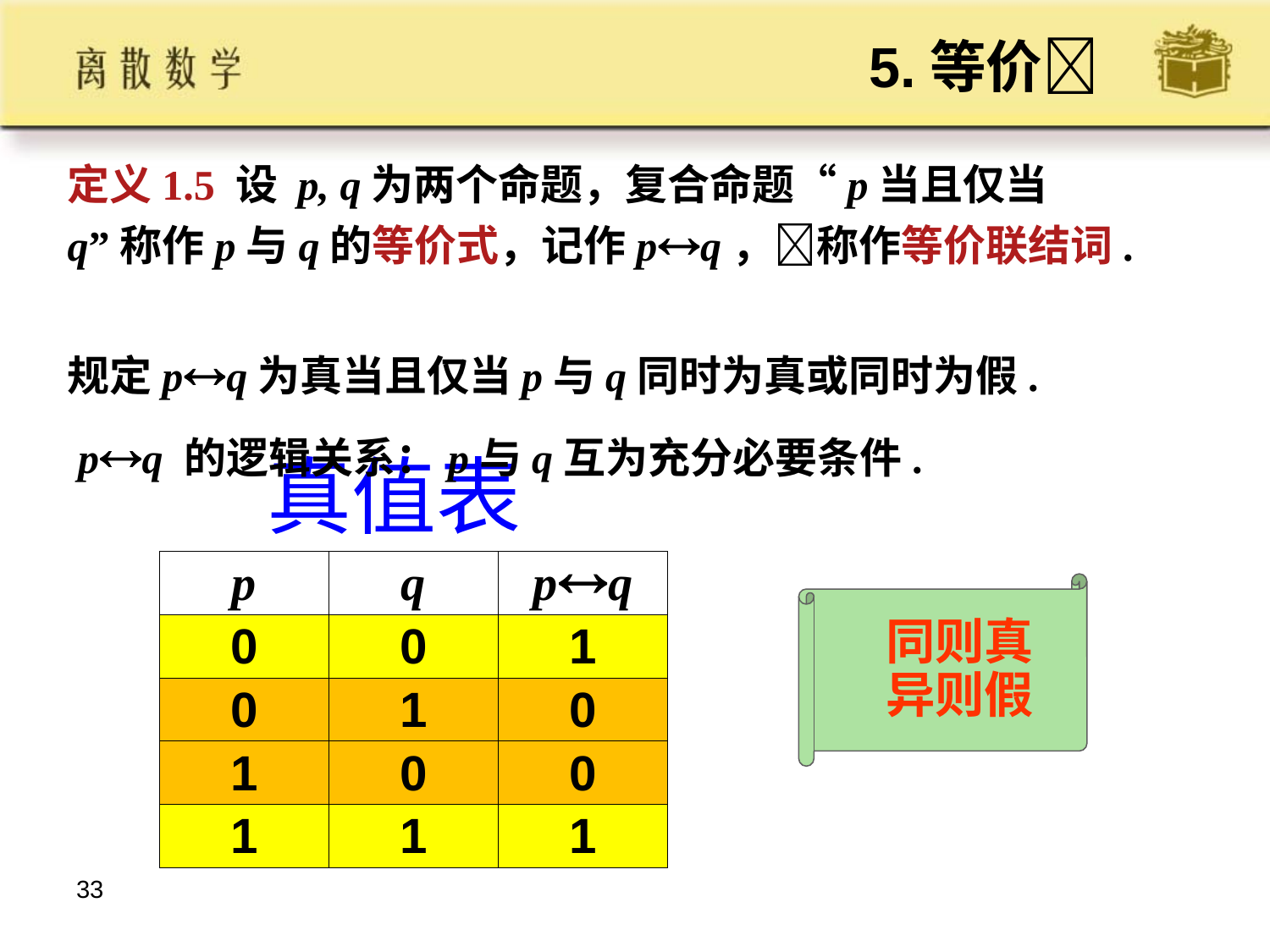

# 5.等价↔
定义1.5 设 p, q为两个命题，复合命题“p当且仅当q”称作p与q的等价式，记作p↔q，↔称作等价联结词.
规定p↔q为真当且仅当p与q同时为真或同时为假.
 p↔q 的逻辑关系：p与q互为充分必要条件.
真值表
| p | q | p↔q |
| --- | --- | --- |
| 0 | 0 | 1 |
| 0 | 1 | 0 |
| 1 | 0 | 0 |
| 1 | 1 | 1 |
同则真
异则假
33